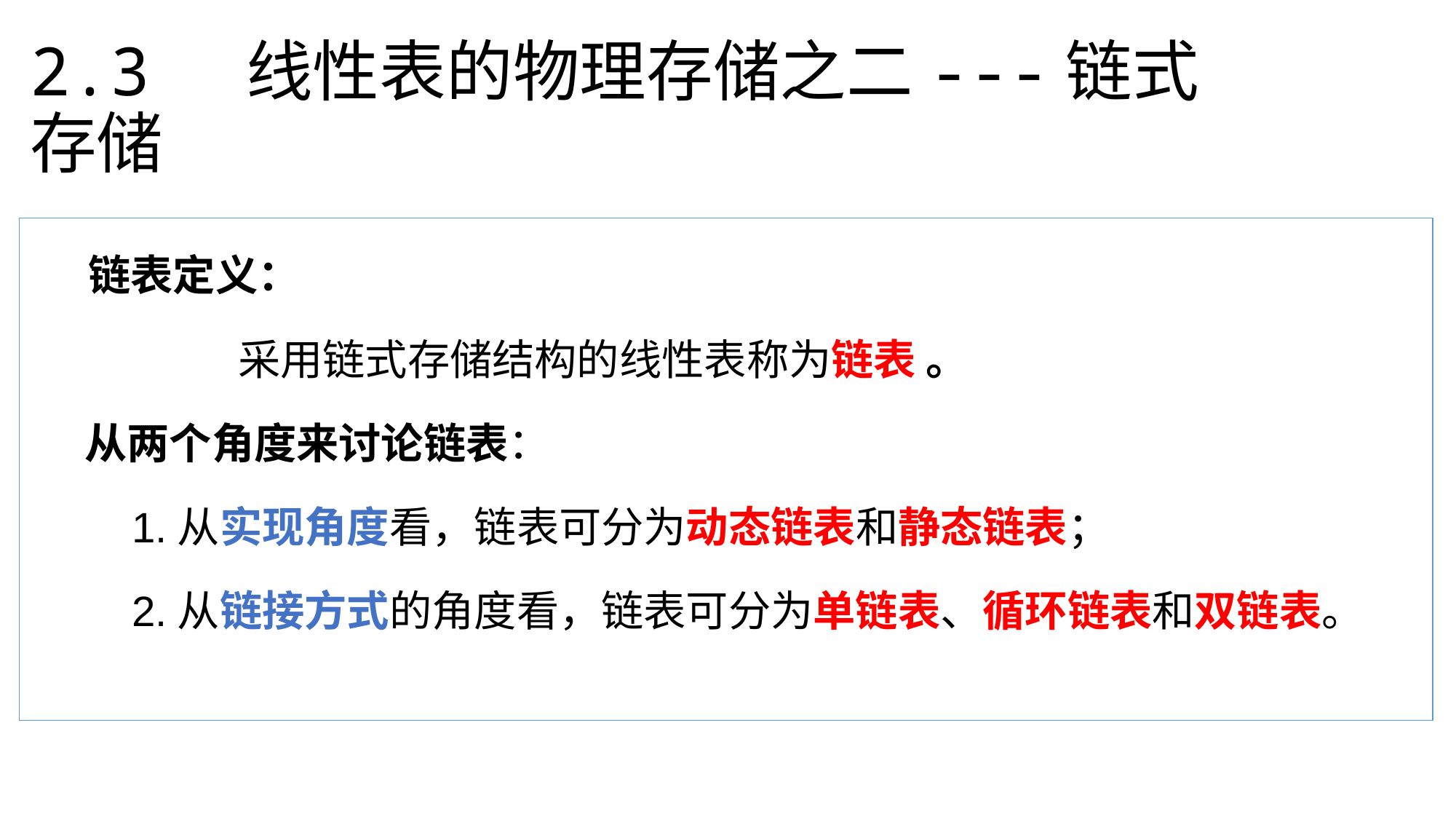

# 2.3  线性表的物理存储之二---链式存储
     链表定义：
		 采用链式存储结构的线性表称为链表 。
从两个角度来讨论链表：
    1.从实现角度看，链表可分为动态链表和静态链表；
    2.从链接方式的角度看，链表可分为单链表、循环链表和双链表。

22